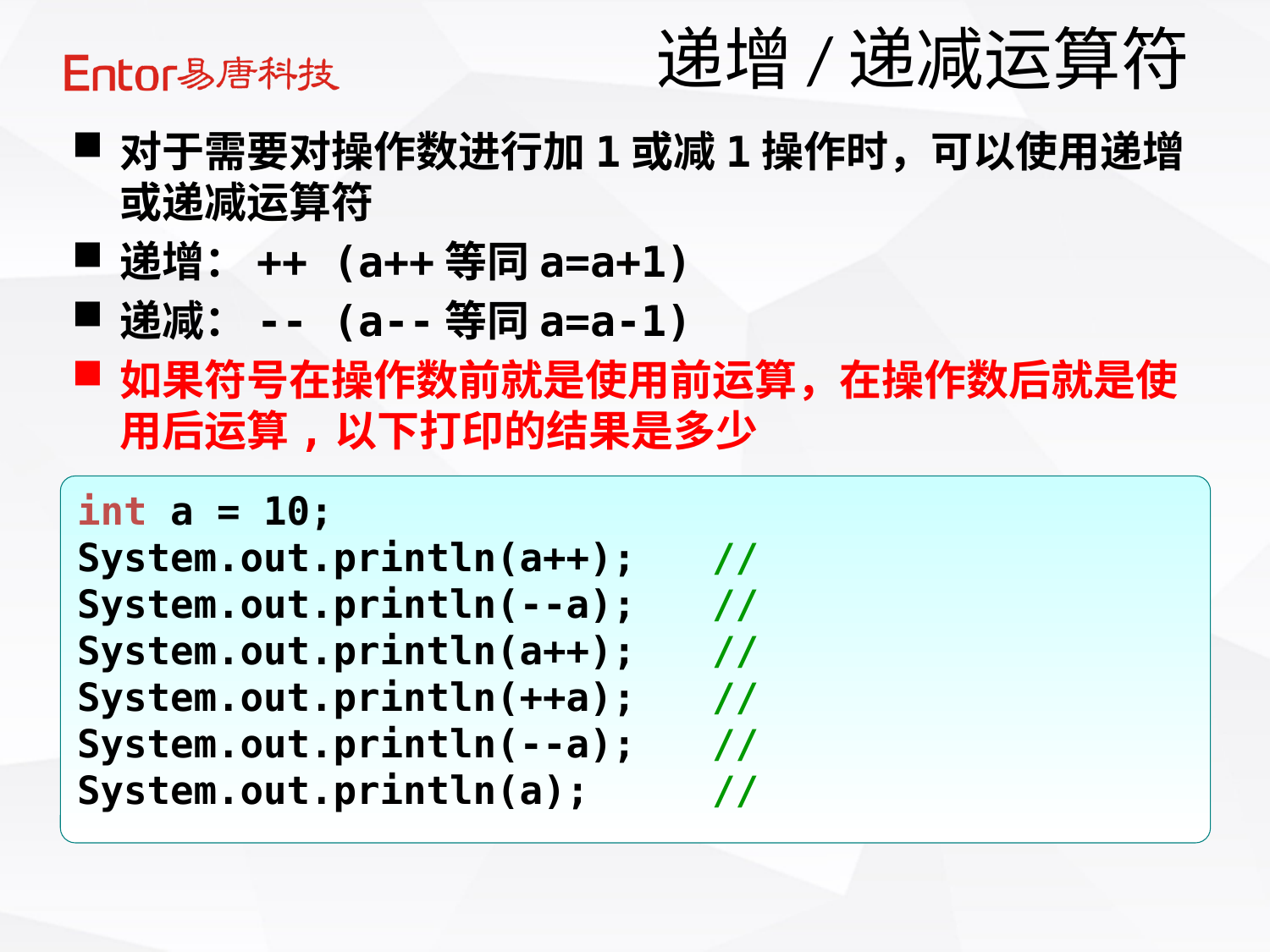

递增/递减运算符
对于需要对操作数进行加1或减1操作时，可以使用递增或递减运算符
递增：++ (a++等同a=a+1)
递减：-- (a--等同a=a-1)
如果符号在操作数前就是使用前运算，在操作数后就是使用后运算,以下打印的结果是多少
int a = 10;
System.out.println(a++);	//
System.out.println(--a);	//
System.out.println(a++);	//
System.out.println(++a);	//
System.out.println(--a);	//
System.out.println(a);	//